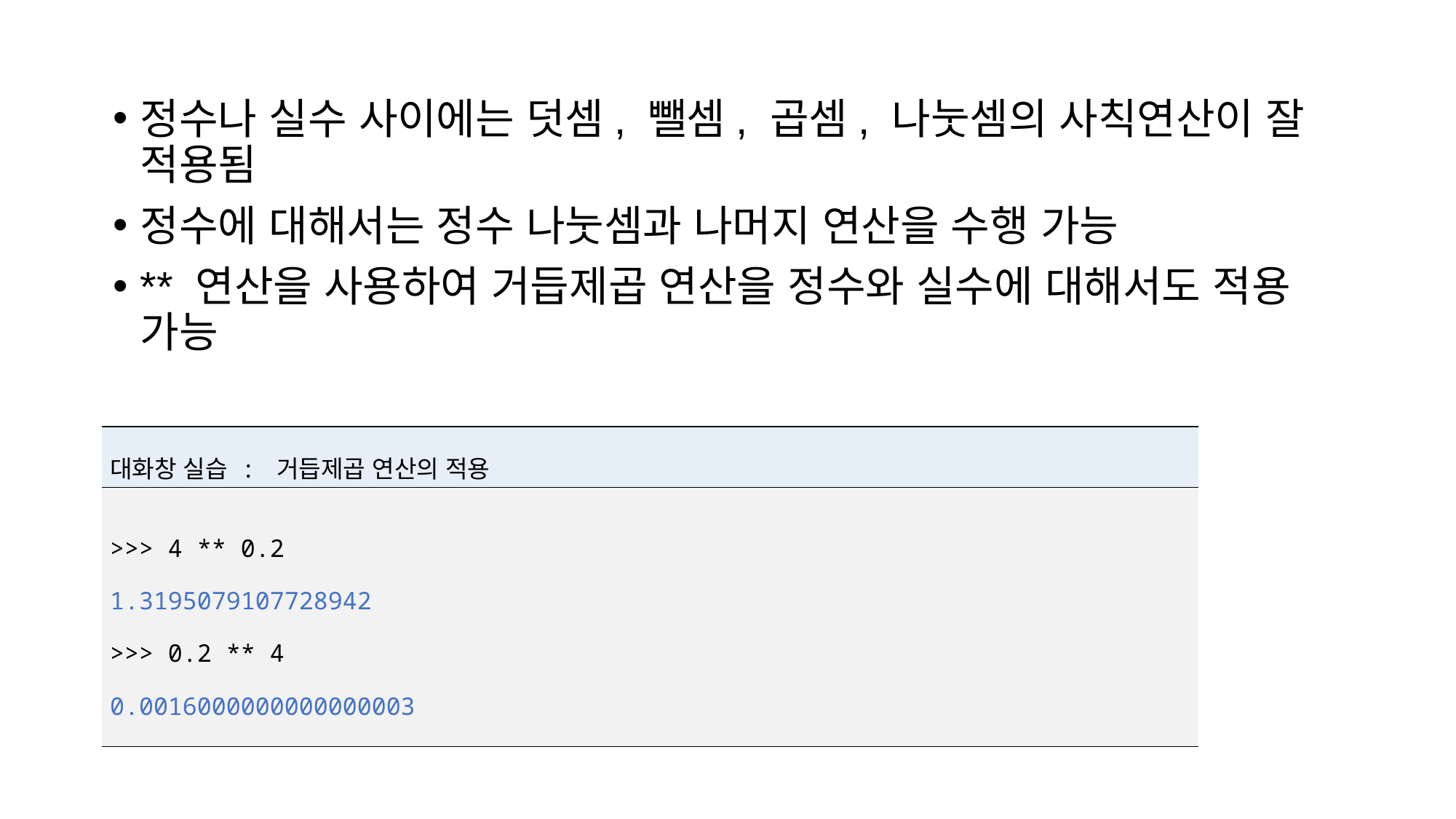

정수나 실수 사이에는 덧셈, 뺄셈, 곱셈, 나눗셈의 사칙연산이 잘 적용됨
정수에 대해서는 정수 나눗셈과 나머지 연산을 수행 가능
** 연산을 사용하여 거듭제곱 연산을 정수와 실수에 대해서도 적용 가능
| 대화창 실습 : 거듭제곱 연산의 적용 |
| --- |
| >>> 4 \*\* 0.2 1.3195079107728942 >>> 0.2 \*\* 4 0.0016000000000000003 |